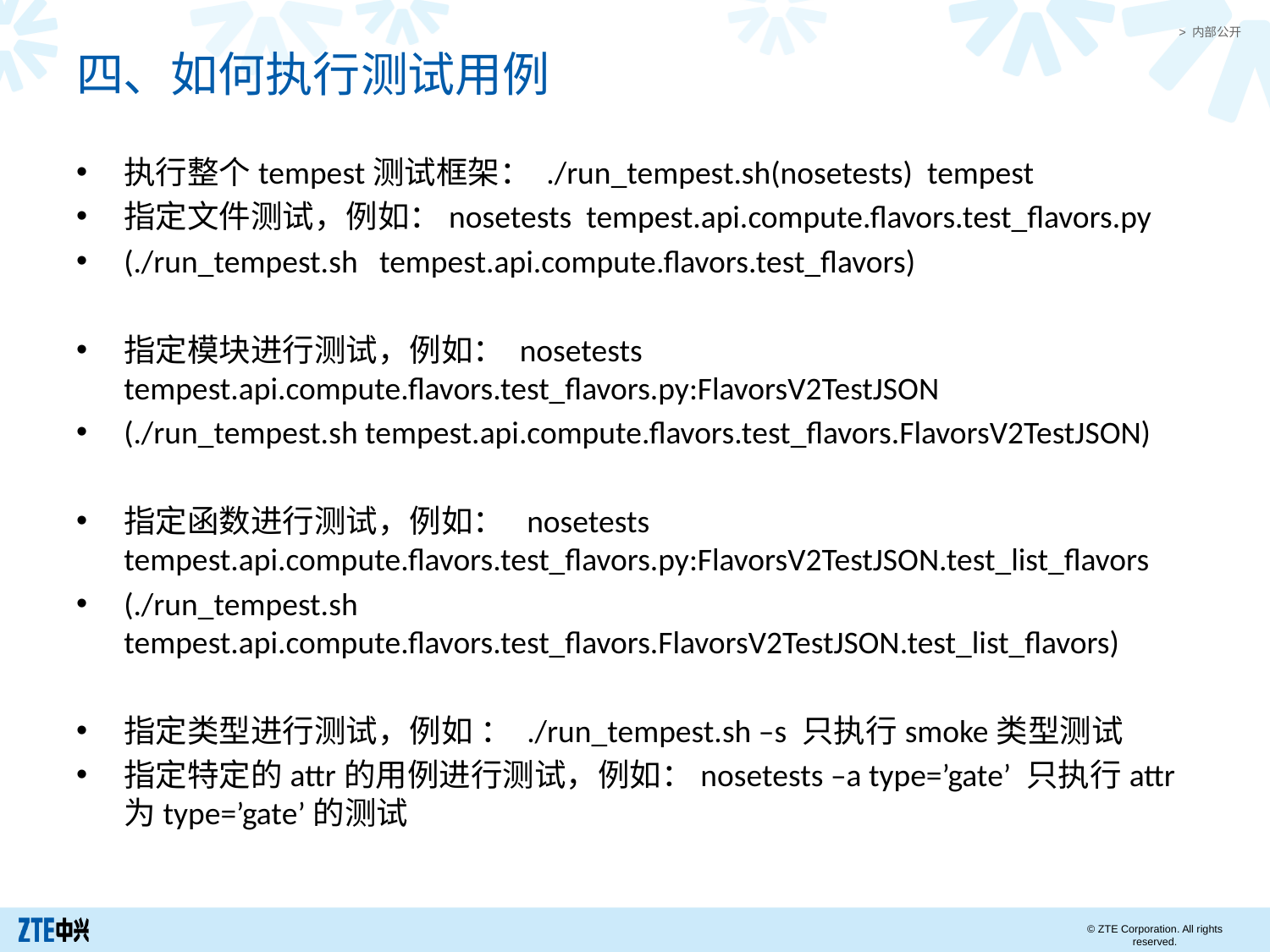

# 四、如何执行测试用例
执行整个tempest测试框架： ./run_tempest.sh(nosetests)  tempest
指定文件测试，例如：nosetests  tempest.api.compute.flavors.test_flavors.py
(./run_tempest.sh   tempest.api.compute.flavors.test_flavors)

指定模块进行测试，例如： nosetests  tempest.api.compute.flavors.test_flavors.py:FlavorsV2TestJSON
(./run_tempest.sh tempest.api.compute.flavors.test_flavors.FlavorsV2TestJSON)

指定函数进行测试，例如：  nosetests  tempest.api.compute.flavors.test_flavors.py:FlavorsV2TestJSON.test_list_flavors
(./run_tempest.sh tempest.api.compute.flavors.test_flavors.FlavorsV2TestJSON.test_list_flavors)

指定类型进行测试，例如 ： ./run_tempest.sh –s 只执行smoke类型测试
指定特定的attr的用例进行测试，例如：nosetests –a type=’gate’ 只执行attr为type=’gate’的测试